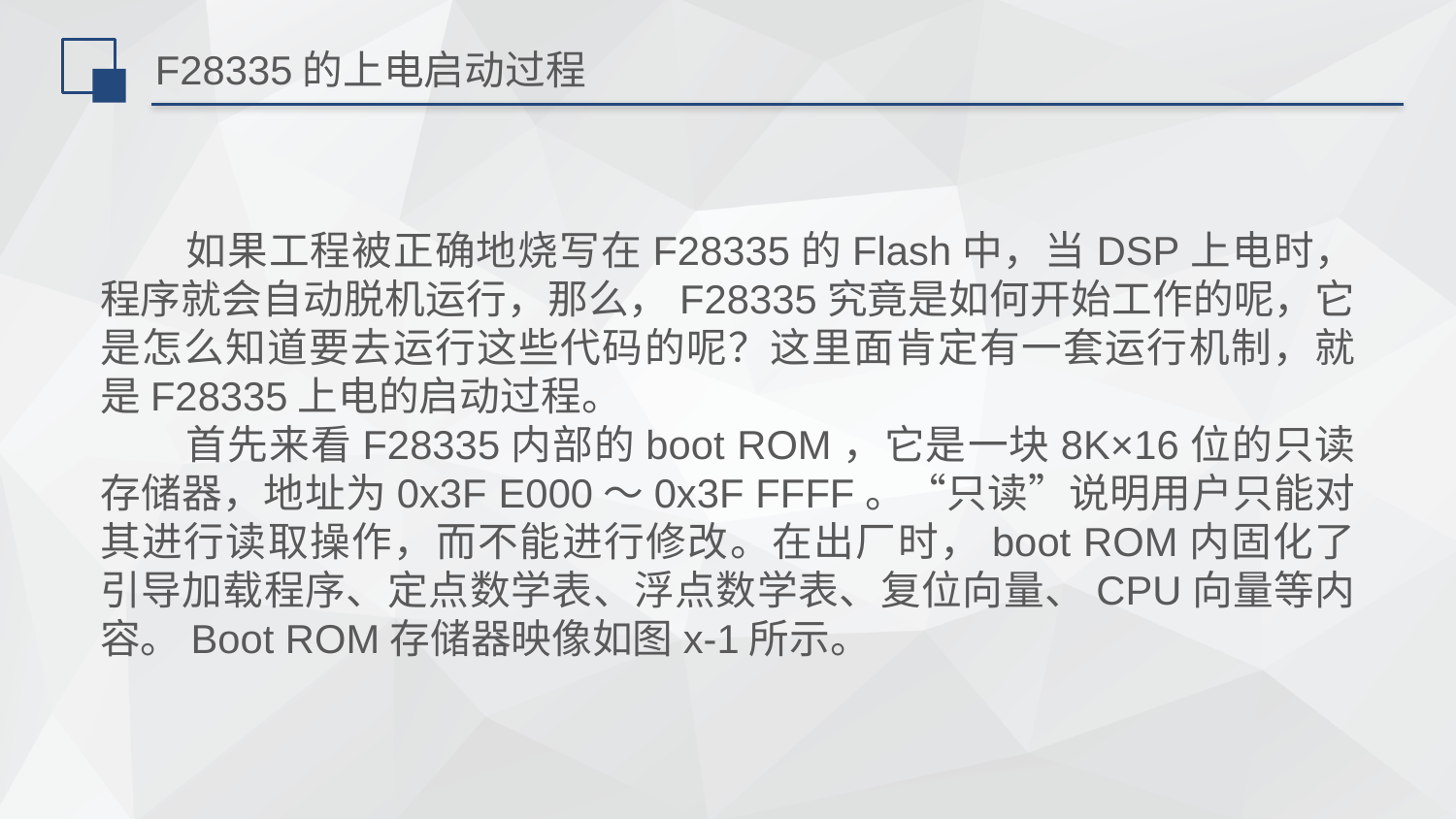

# F28335的上电启动过程
如果工程被正确地烧写在F28335的Flash中，当DSP上电时，程序就会自动脱机运行，那么，F28335究竟是如何开始工作的呢，它是怎么知道要去运行这些代码的呢？这里面肯定有一套运行机制，就是F28335上电的启动过程。
首先来看F28335内部的boot ROM，它是一块8K×16位的只读存储器，地址为0x3F E000～0x3F FFFF。“只读”说明用户只能对其进行读取操作，而不能进行修改。在出厂时，boot ROM内固化了引导加载程序、定点数学表、浮点数学表、复位向量、CPU向量等内容。Boot ROM存储器映像如图x-1所示。